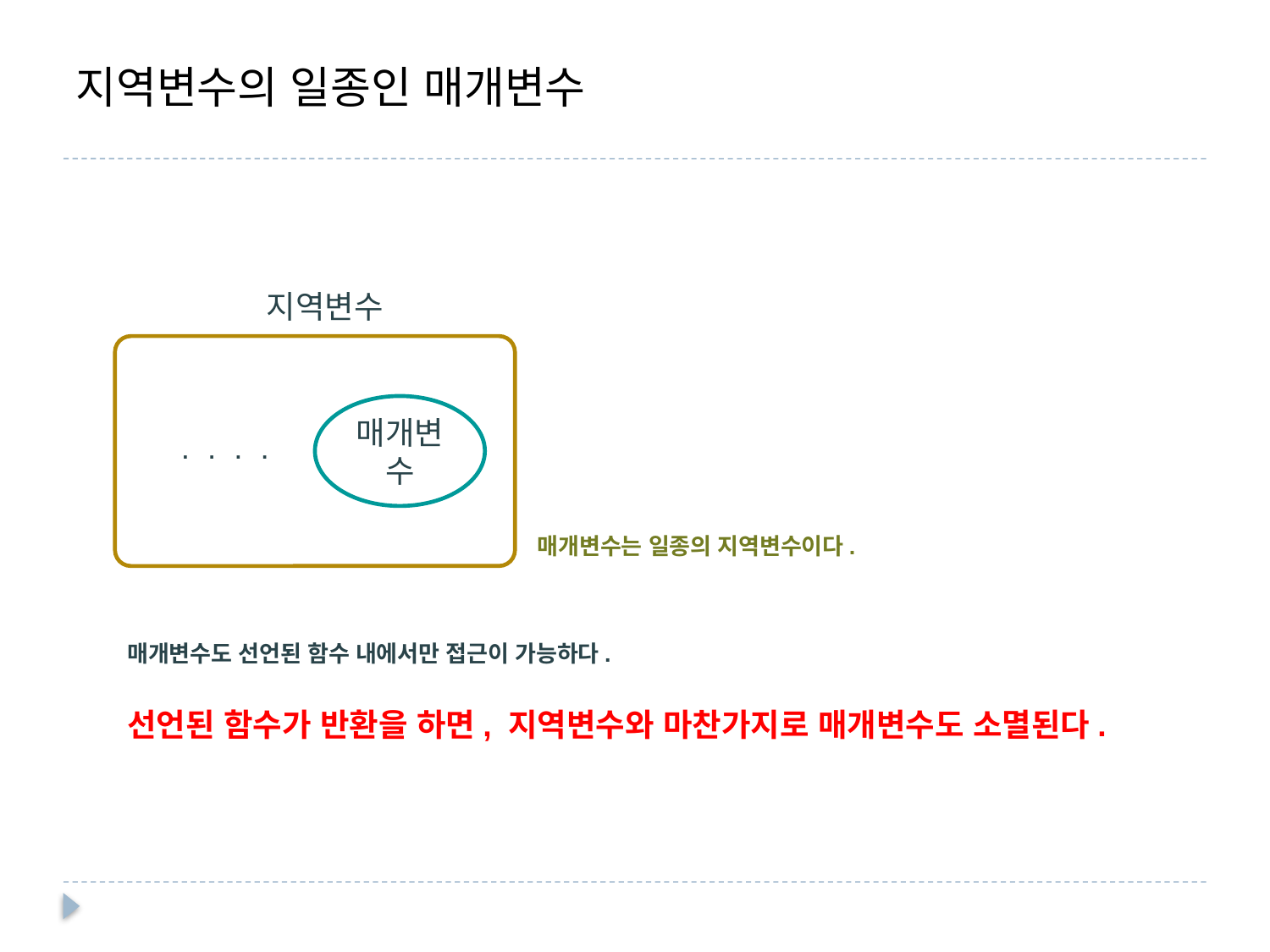

# 지역변수의 일종인 매개변수
지역변수

매개변수
.  .  .  .
매개변수는 일종의 지역변수이다.
매개변수도 선언된 함수 내에서만 접근이 가능하다.
선언된 함수가 반환을 하면, 지역변수와 마찬가지로 매개변수도 소멸된다.